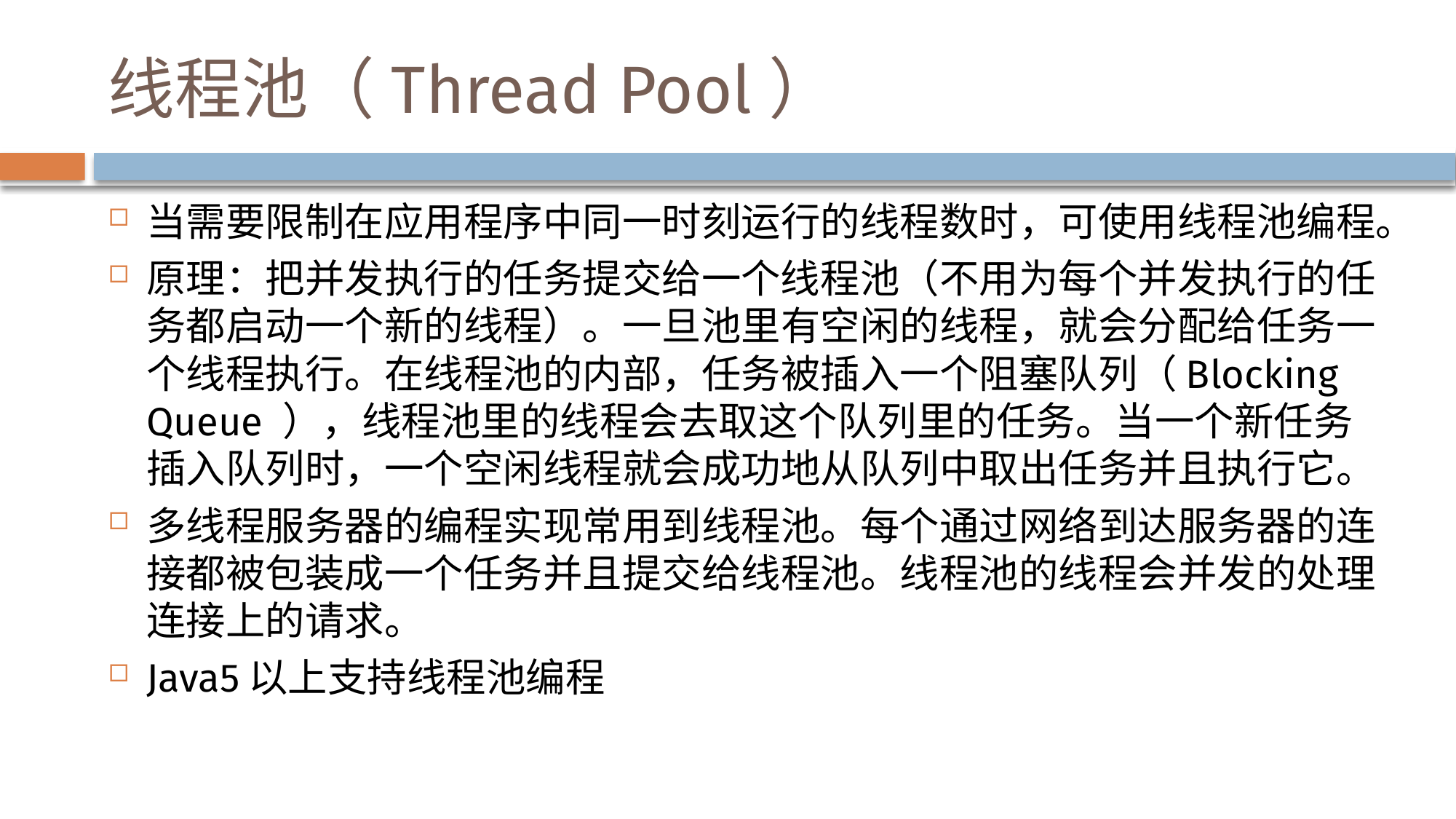

# 线程池（Thread Pool）
当需要限制在应用程序中同一时刻运行的线程数时，可使用线程池编程。
原理：把并发执行的任务提交给一个线程池（不用为每个并发执行的任务都启动一个新的线程）。一旦池里有空闲的线程，就会分配给任务一个线程执行。在线程池的内部，任务被插入一个阻塞队列（Blocking Queue ），线程池里的线程会去取这个队列里的任务。当一个新任务插入队列时，一个空闲线程就会成功地从队列中取出任务并且执行它。
多线程服务器的编程实现常用到线程池。每个通过网络到达服务器的连接都被包装成一个任务并且提交给线程池。线程池的线程会并发的处理连接上的请求。
Java5以上支持线程池编程